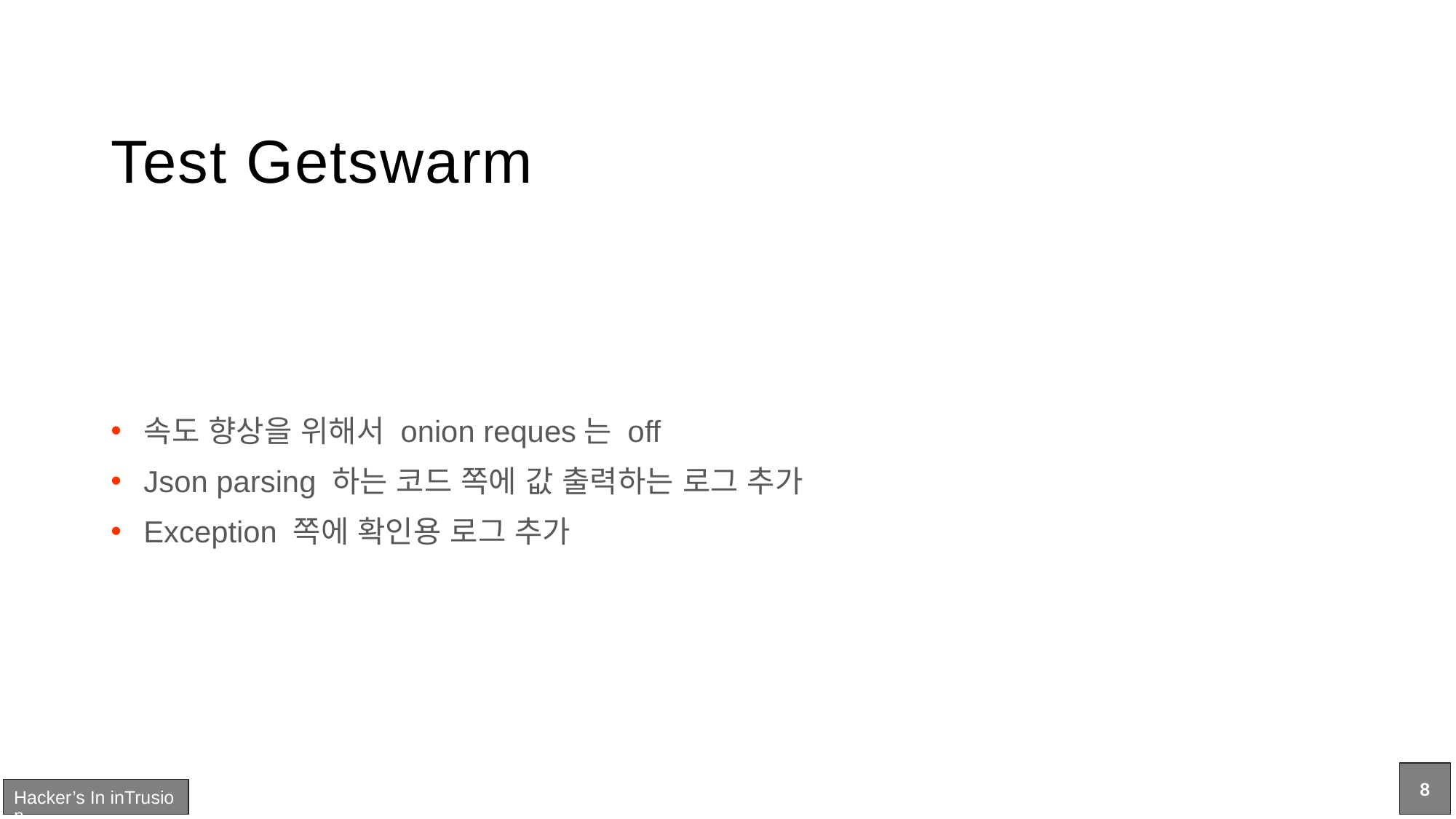

# Test Getswarm
속도 향상을 위해서 onion reques는 off
Json parsing 하는 코드 쪽에 값 출력하는 로그 추가
Exception 쪽에 확인용 로그 추가
8
Hacker’s In inTrusion